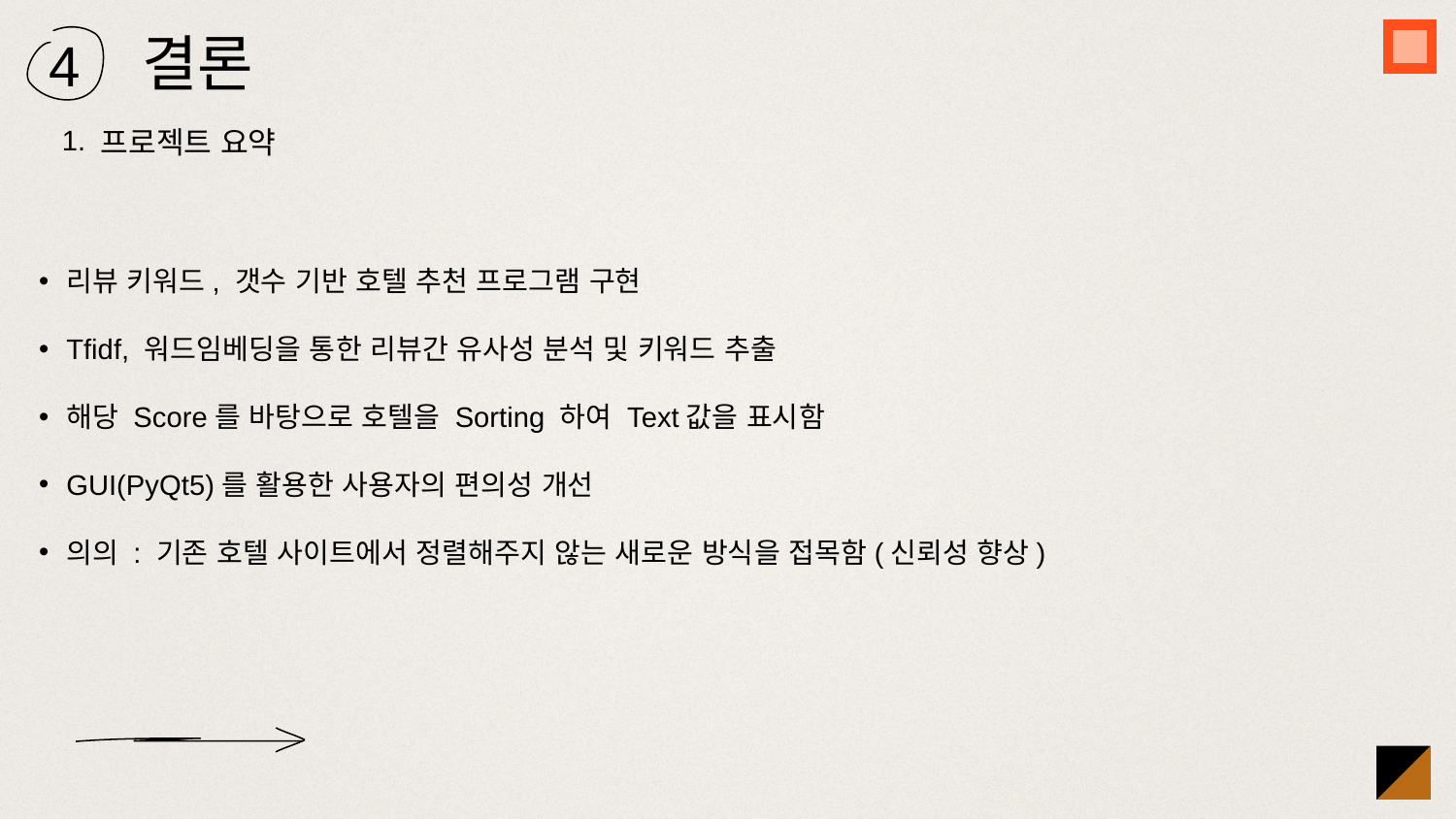

# 결론

4
프로젝트 요약
1.
리뷰 키워드, 갯수 기반 호텔 추천 프로그램 구현

Tfidf, 워드임베딩을 통한 리뷰간 유사성 분석 및 키워드 추출

해당 Score를 바탕으로 호텔을 Sorting 하여 Text값을 표시함

GUI(PyQt5)를 활용한 사용자의 편의성 개선

의의 : 기존 호텔 사이트에서 정렬해주지 않는 새로운 방식을 접목함(신뢰성 향상)